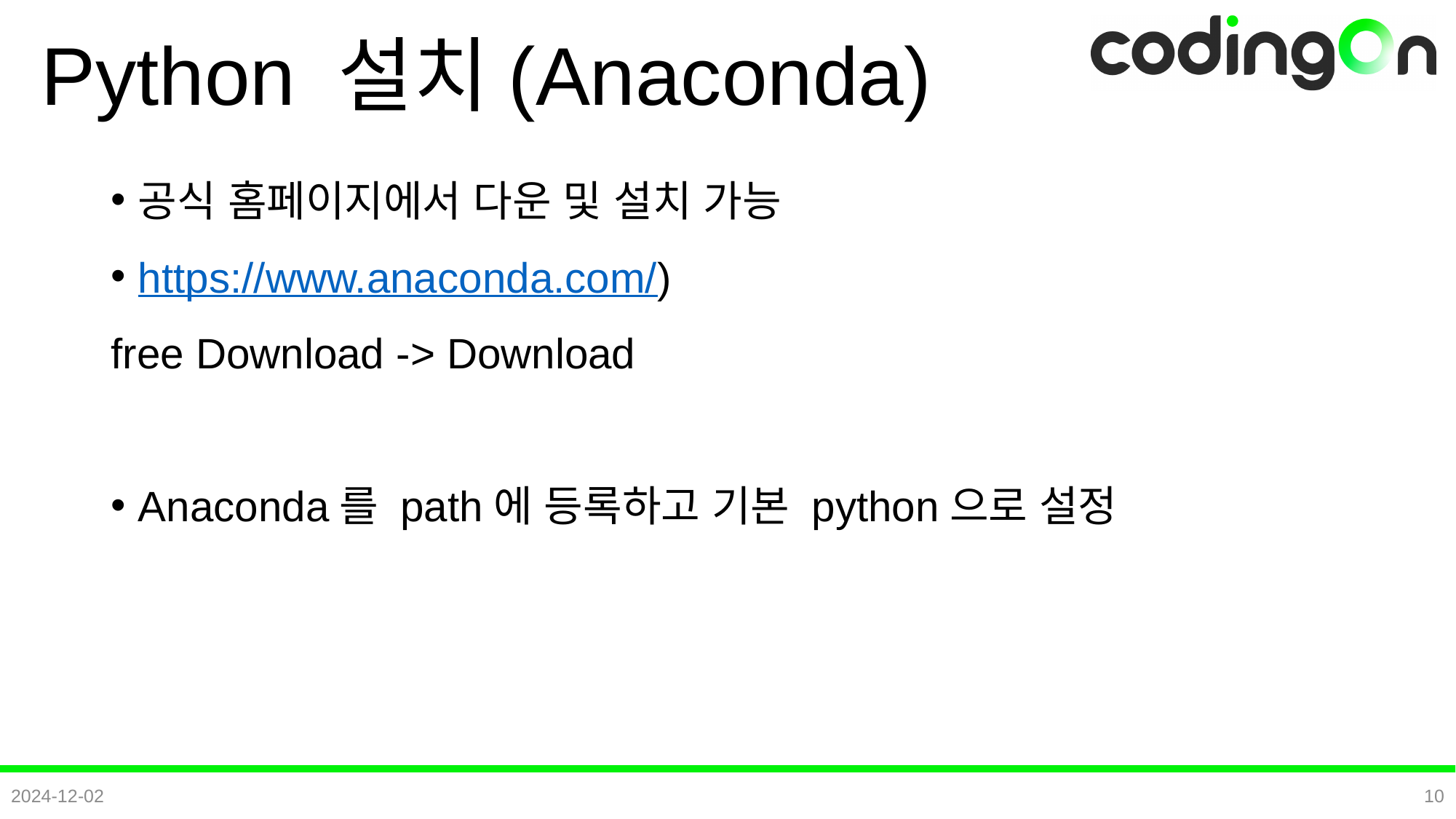

# Python 설치(Anaconda)
공식 홈페이지에서 다운 및 설치 가능
https://www.anaconda.com/)
free Download -> Download

Anaconda를 path에 등록하고 기본 python으로 설정
2024-12-02
10